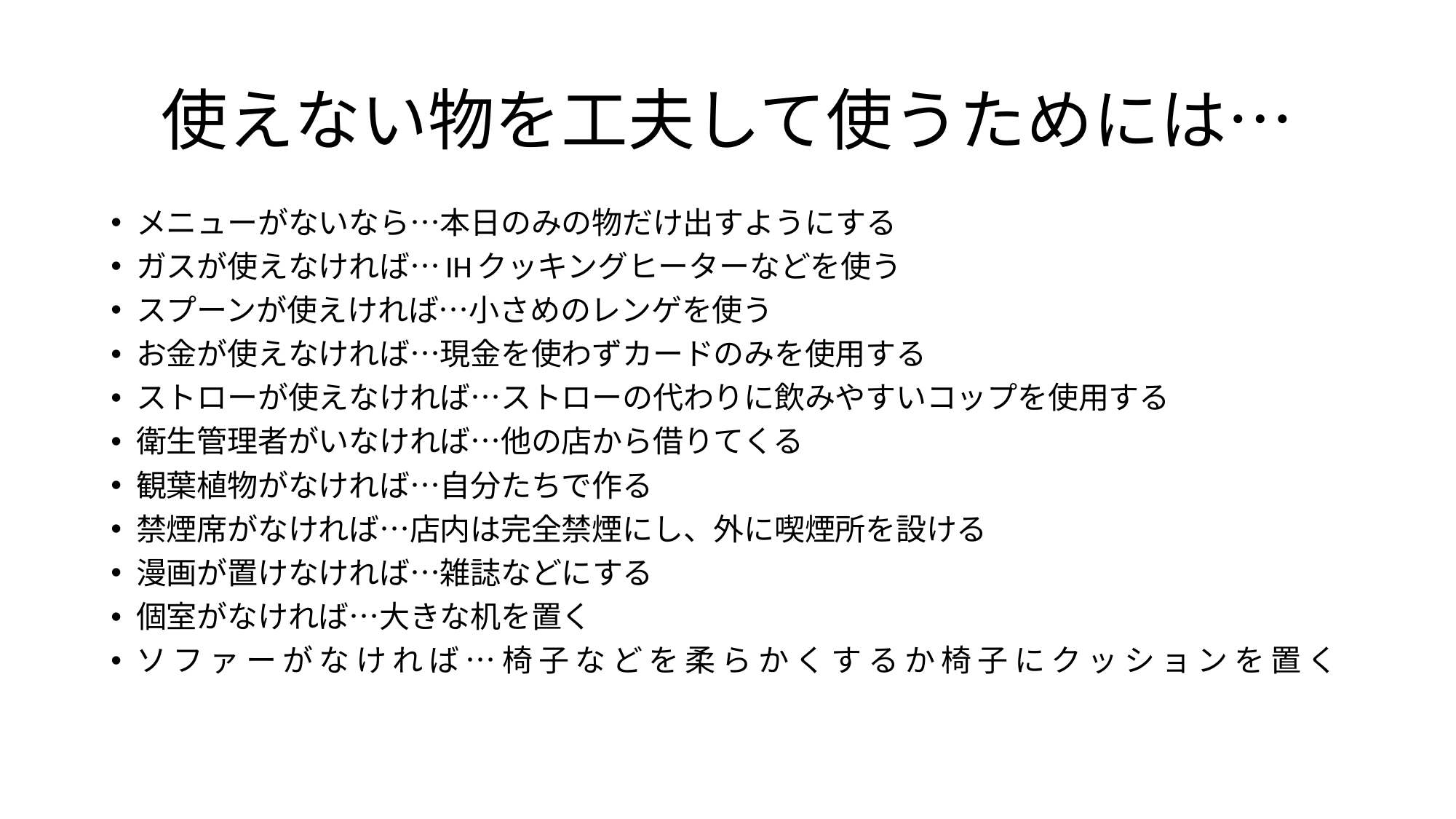

# 使えない物を工夫して使うためには…
メニューがないなら…本日のみの物だけ出すようにする
ガスが使えなければ…IHクッキングヒーターなどを使う
スプーンが使えければ…小さめのレンゲを使う
お金が使えなければ…現金を使わずカードのみを使用する
ストローが使えなければ…ストローの代わりに飲みやすいコップを使用する
衛生管理者がいなければ…他の店から借りてくる
観葉植物がなければ…自分たちで作る
禁煙席がなければ…店内は完全禁煙にし、外に喫煙所を設ける
漫画が置けなければ…雑誌などにする
個室がなければ…大きな机を置く
ソファーがなければ…椅子などを柔らかくするか椅子にクッションを置く